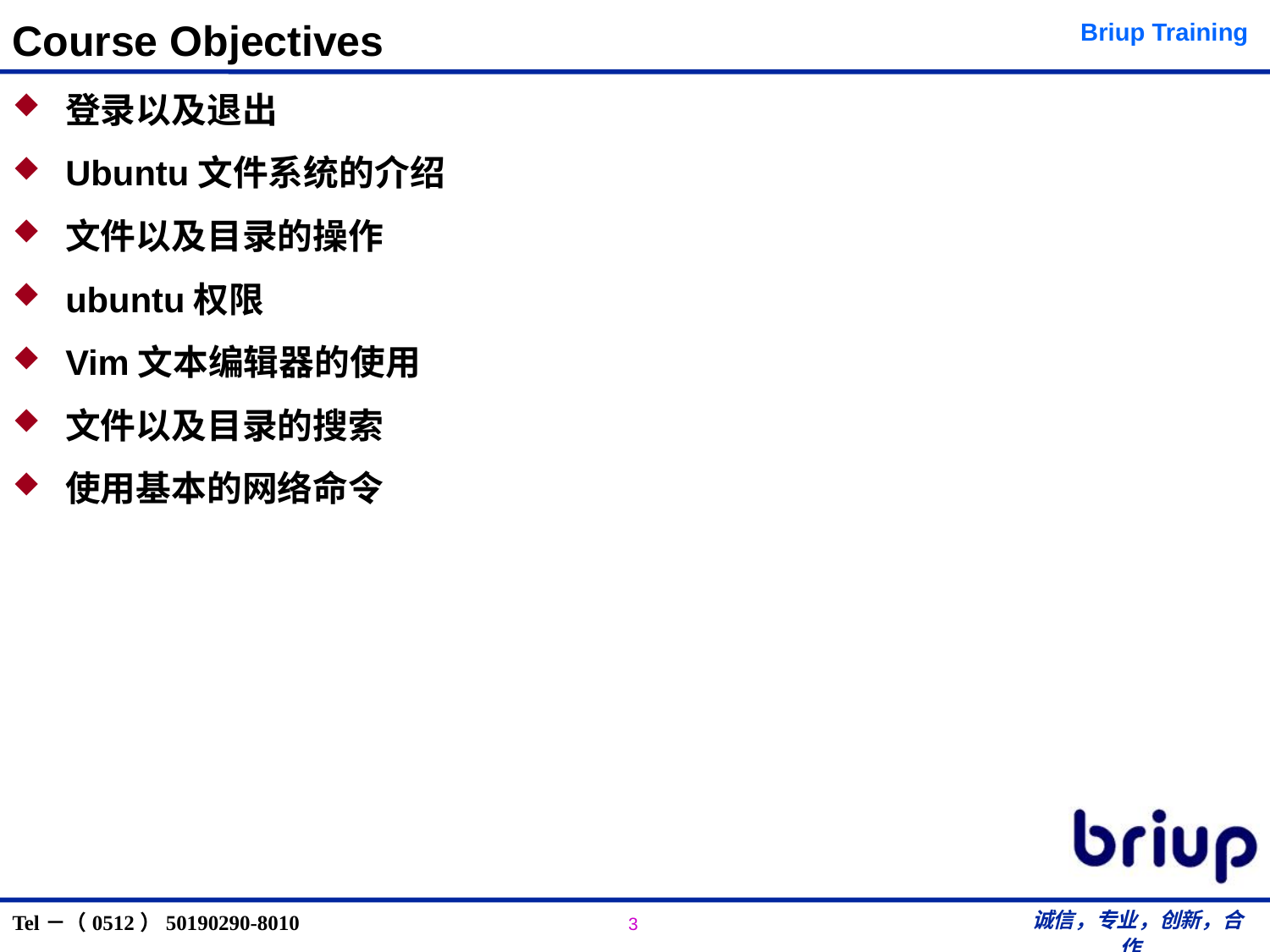

# Course Objectives
登录以及退出
Ubuntu文件系统的介绍
文件以及目录的操作
ubuntu权限
Vim文本编辑器的使用
文件以及目录的搜索
使用基本的网络命令